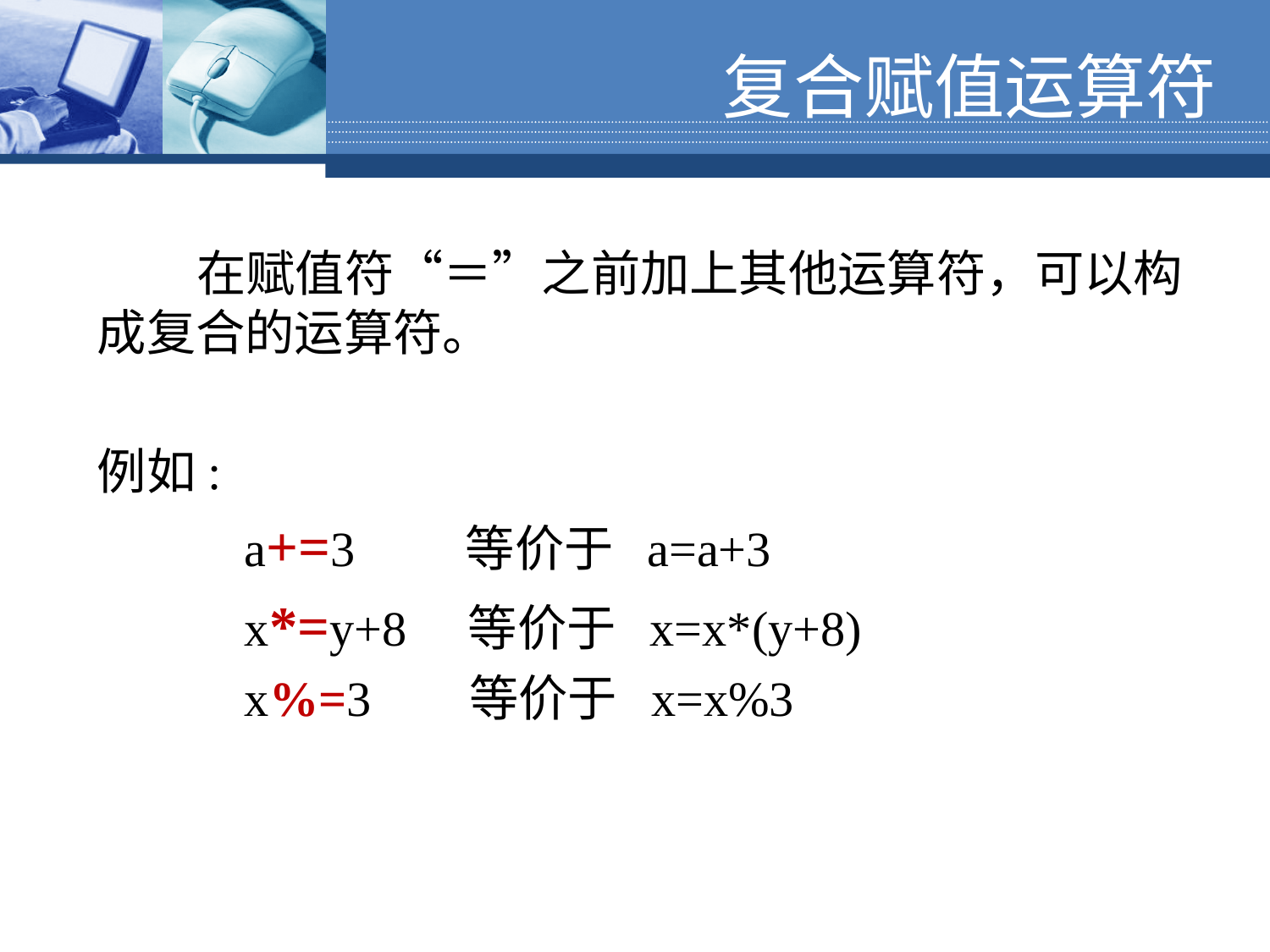

# 复合赋值运算符
在赋值符“＝”之前加上其他运算符，可以构成复合的运算符。

例如:
            a+=3        等价于  a=a+3
            x*=y+8    等价于  x=x*(y+8)
            x%=3       等价于  x=x%3